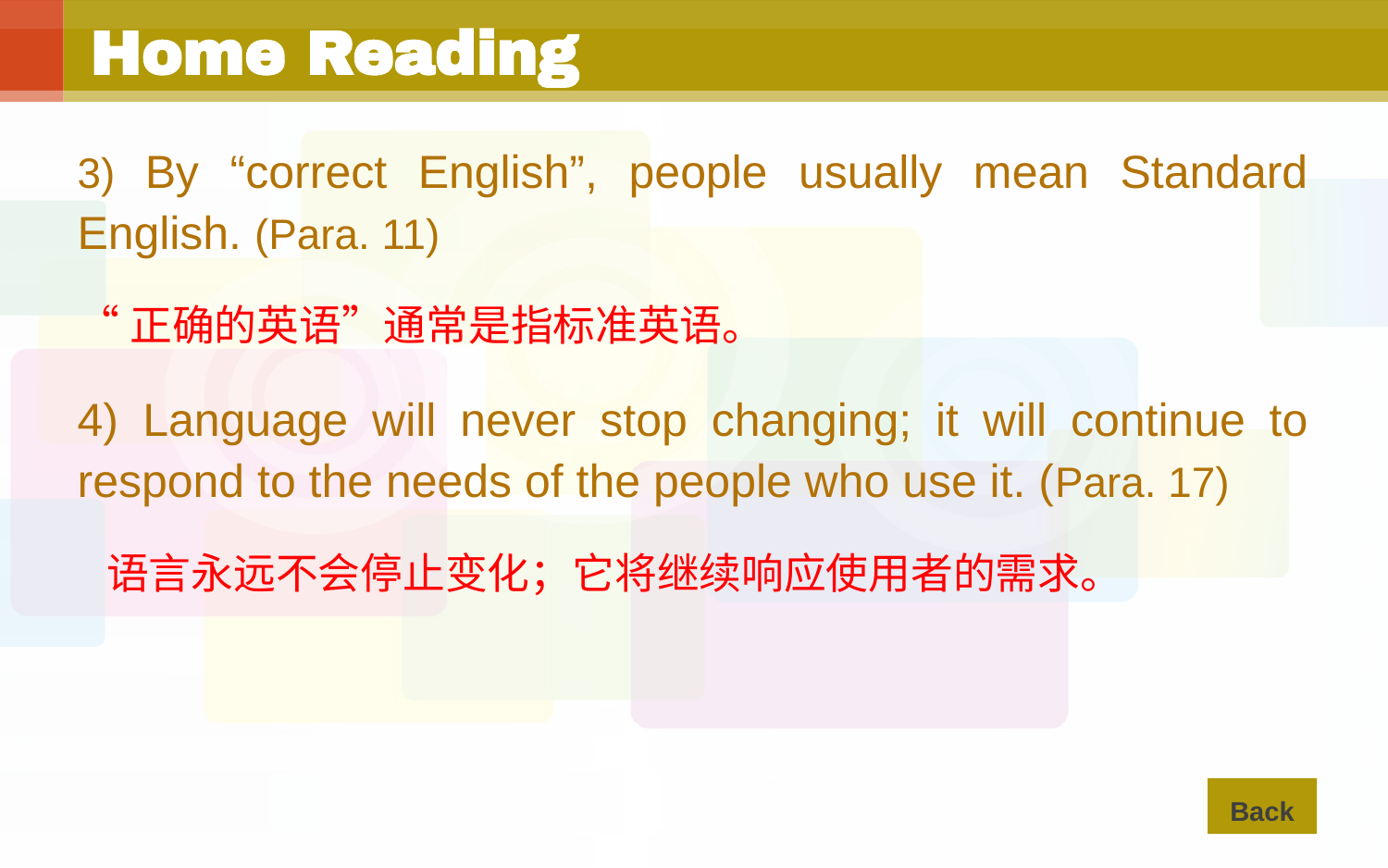

# Home Reading
3) By “correct English”, people usually mean Standard English. (Para. 11)
“正确的英语”通常是指标准英语。
4) Language will never stop changing; it will continue to respond to the needs of the people who use it. (Para. 17)
  语言永远不会停止变化；它将继续响应使用者的需求。

Back